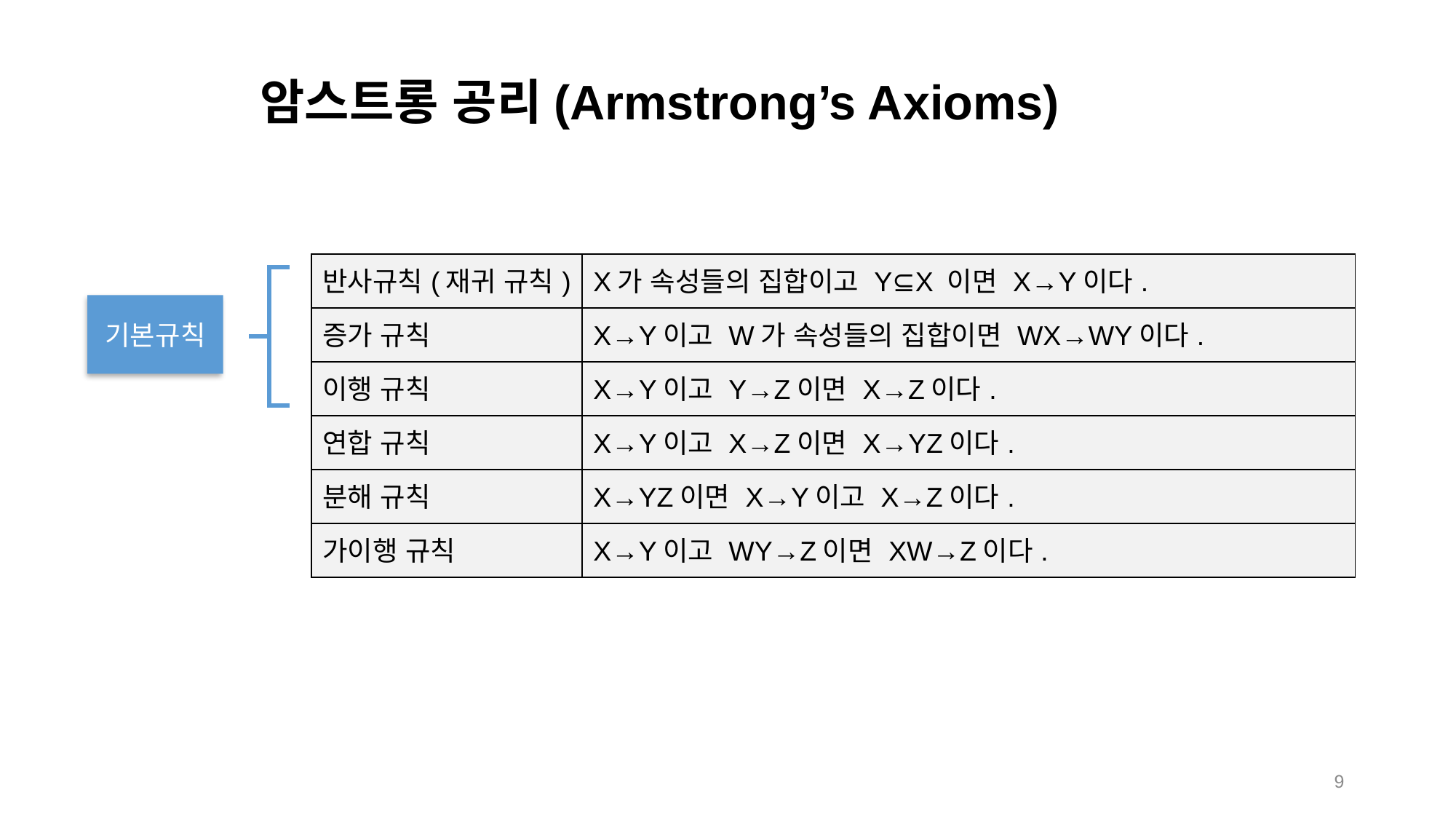

# 암스트롱 공리(Armstrong’s Axioms)
| 반사규칙(재귀 규칙) | X가 속성들의 집합이고 Y⊆X 이면 X→Y이다. |
| --- | --- |
| 증가 규칙 | X→Y이고 W가 속성들의 집합이면 WX→WY이다. |
| 이행 규칙 | X→Y이고 Y→Z이면 X→Z이다. |
| 연합 규칙 | X→Y이고 X→Z이면 X→YZ이다. |
| 분해 규칙 | X→YZ이면 X→Y이고 X→Z이다. |
| 가이행 규칙 | X→Y이고 WY→Z이면 XW→Z이다. |

기본규칙
9